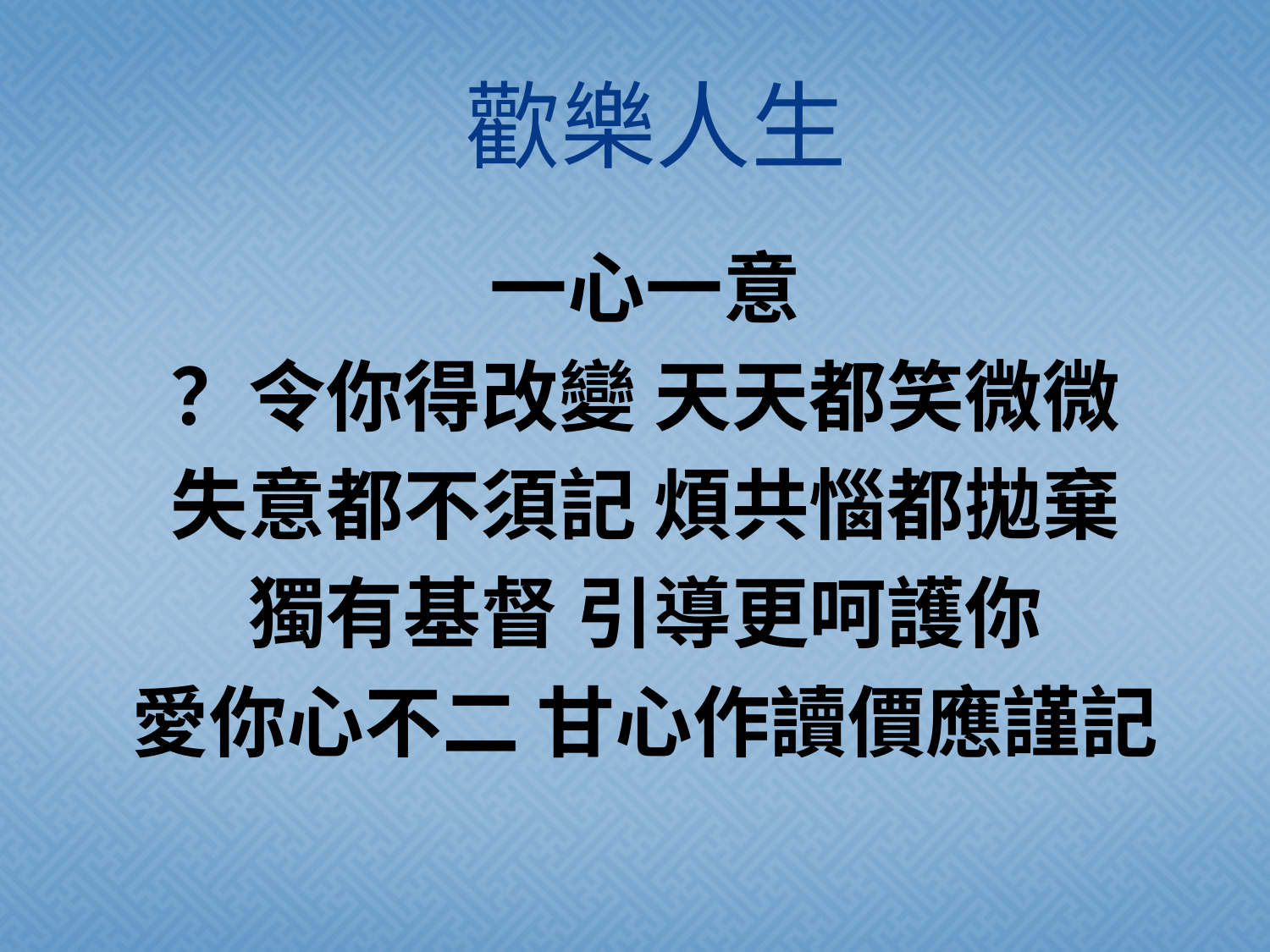

# 歡樂人生
一心一意
？令你得改變 天天都笑微微
失意都不須記 煩共惱都拋棄
獨有基督 引導更呵護你
愛你心不二 甘心作讀價應謹記